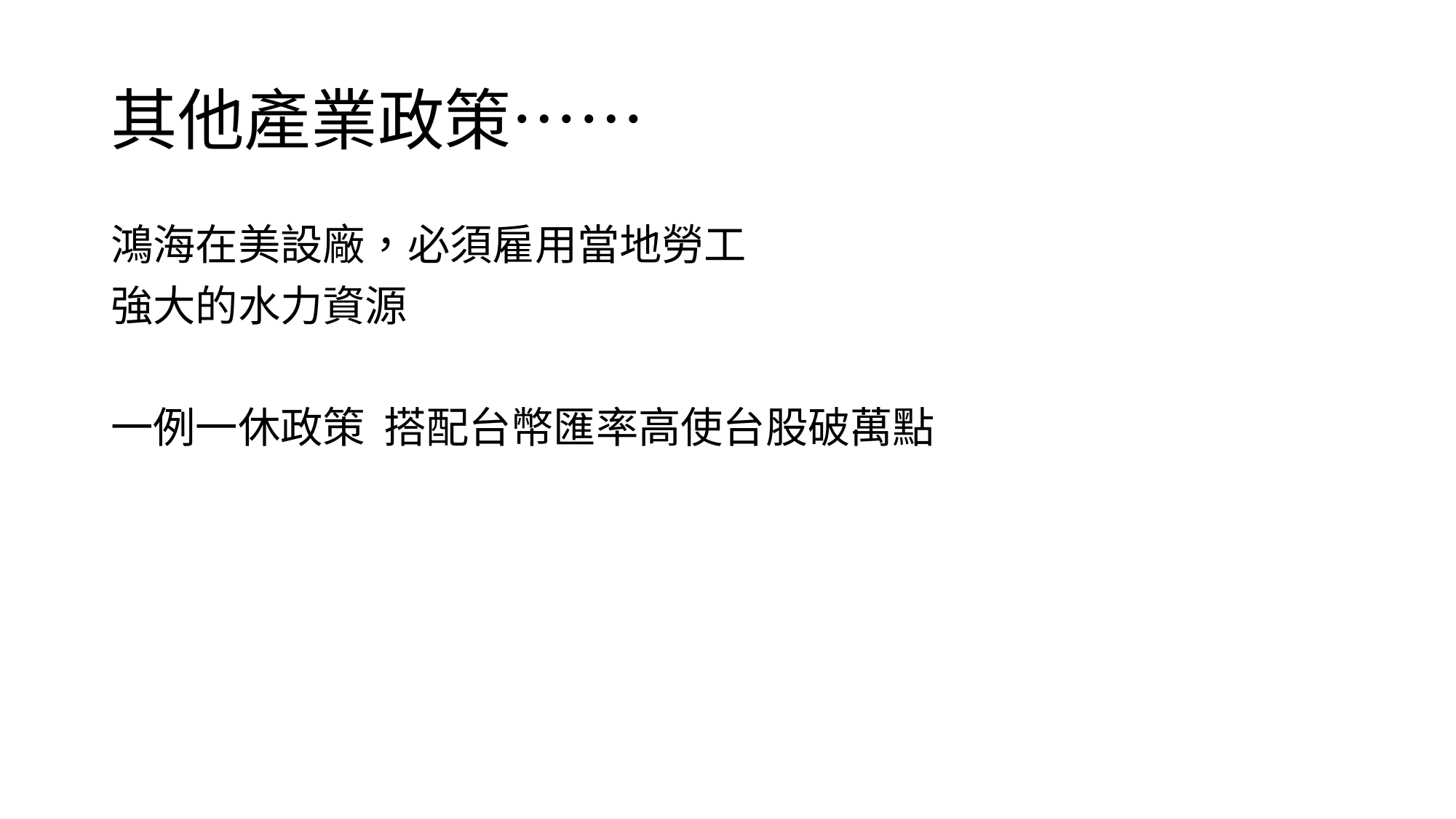

# 其他產業政策……
鴻海在美設廠，必須雇用當地勞工
強大的水力資源

一例一休政策  搭配台幣匯率高使台股破萬點